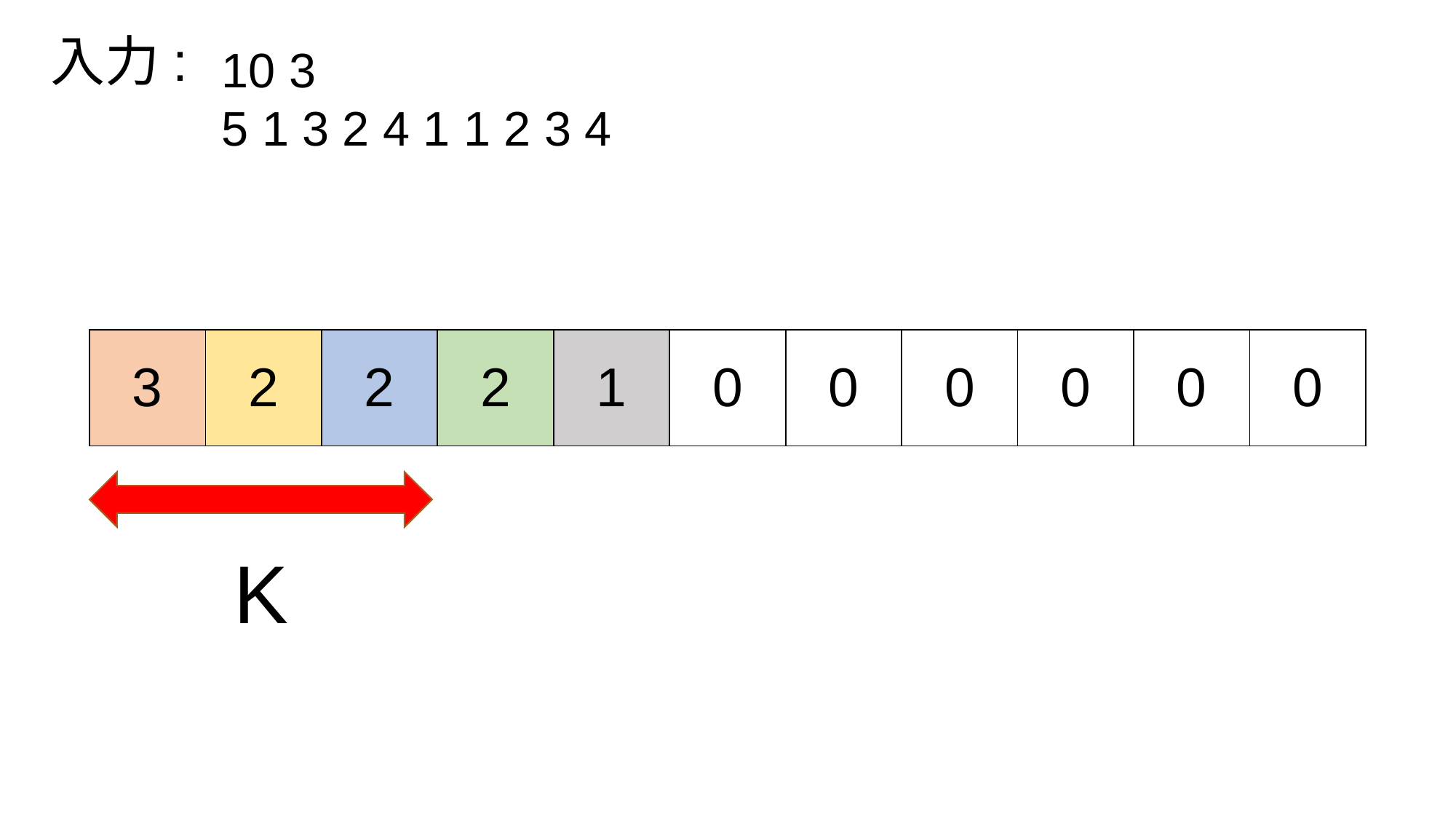

入力:
10 3
5 1 3 2 4 1 1 2 3 4
| 3 | 2 | 2 | 2 | 1 | 0 | 0 | 0 | 0 | 0 | 0 |
| --- | --- | --- | --- | --- | --- | --- | --- | --- | --- | --- |

K